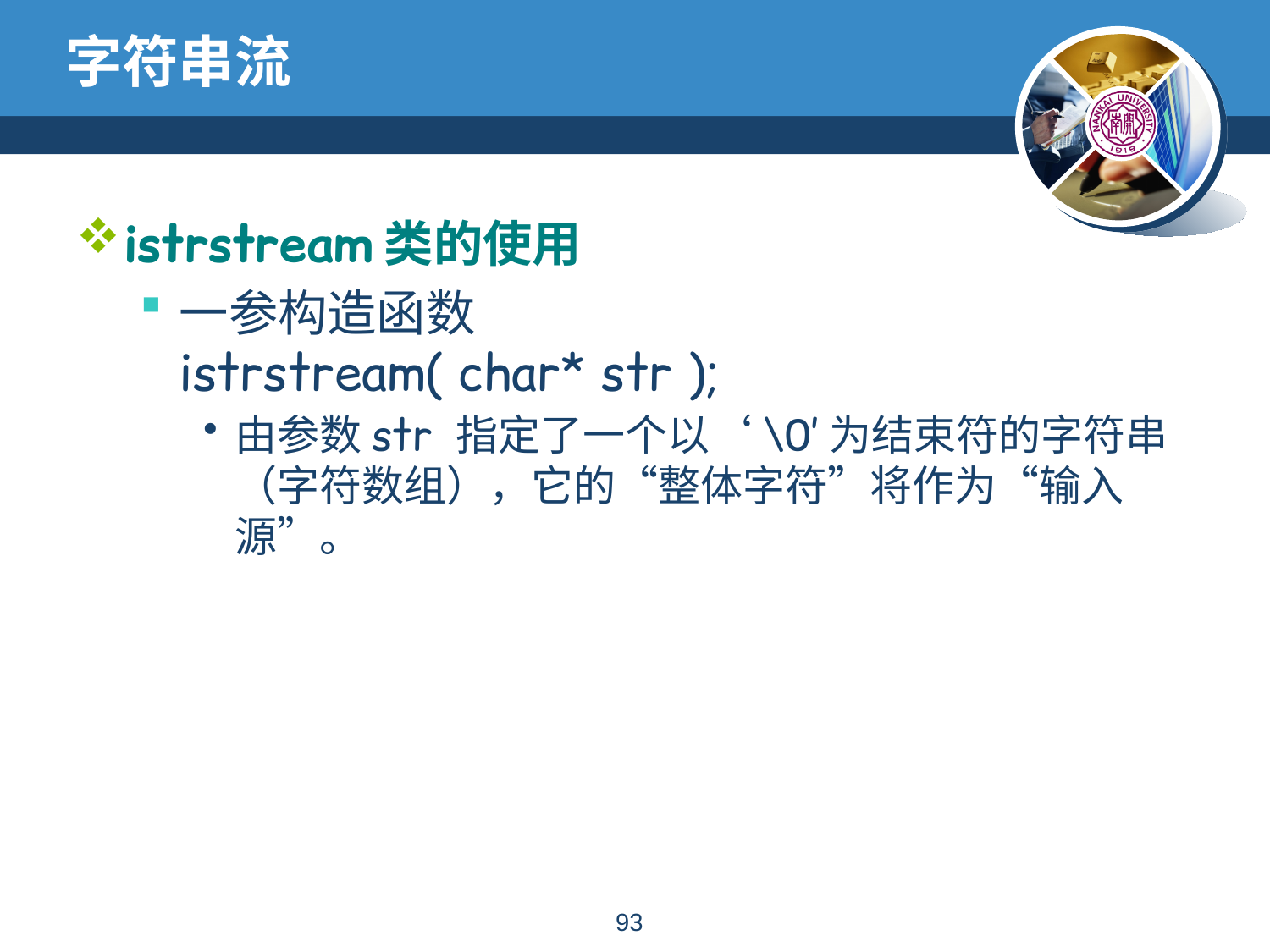

# 字符串流
istrstream类的使用
一参构造函数
istrstream( char* str );
由参数str 指定了一个以‘\0’为结束符的字符串（字符数组），它的“整体字符”将作为“输入源”。
93